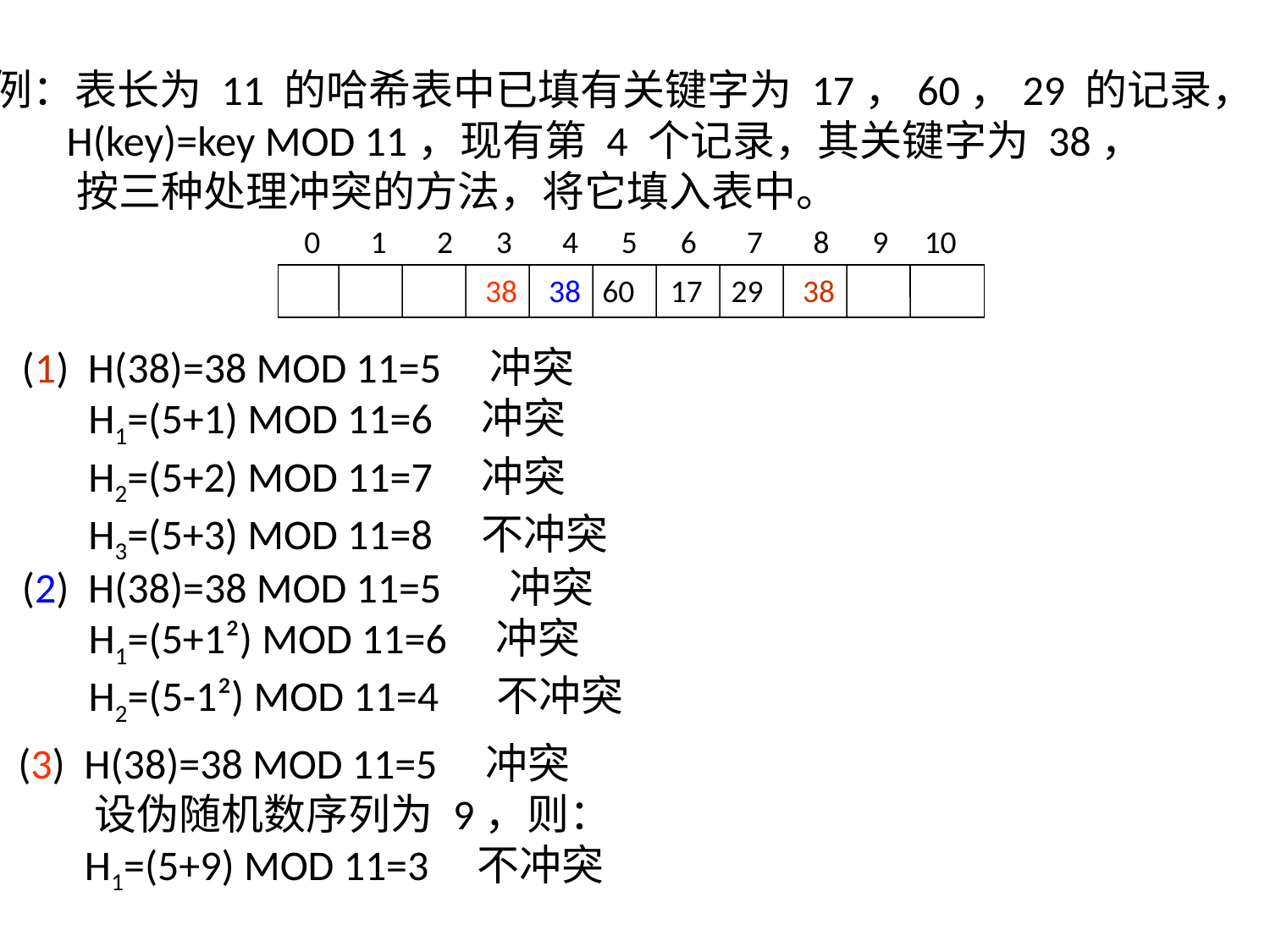

例：表长为 11 的哈希表中已填有关键字为 17，60，29 的记录，
        H(key)=key MOD 11，现有第 4 个记录，其关键字为 38，
        按三种处理冲突的方法，将它填入表中。
0       1       2      3       4      5      6       7       8      9     10
60     17    29

38
38
38
(1)  H(38)=38 MOD 11=5    冲突
       H1=(5+1) MOD 11=6    冲突
       H2=(5+2) MOD 11=7    冲突
       H3=(5+3) MOD 11=8    不冲突
(2)  H(38)=38 MOD 11=5      冲突
       H1=(5+1²) MOD 11=6    冲突
       H2=(5-1²) MOD 11=4     不冲突
(3)  H(38)=38 MOD 11=5    冲突
       设伪随机数序列为 9，则：
       H1=(5+9) MOD 11=3    不冲突